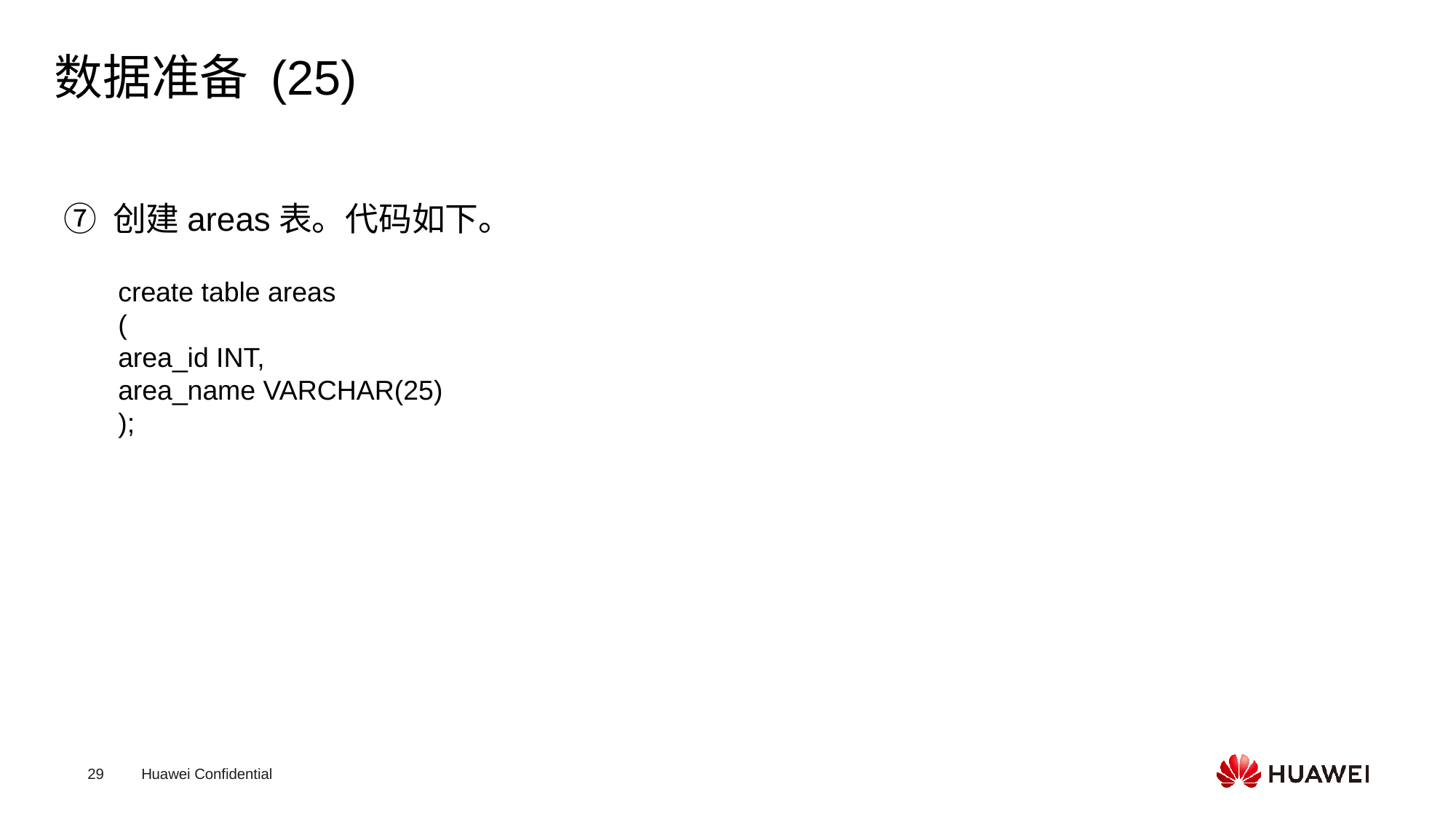

# 数据准备 (25)
⑦ 创建areas表。代码如下。
create table areas(area_id INT,area_name VARCHAR(25));